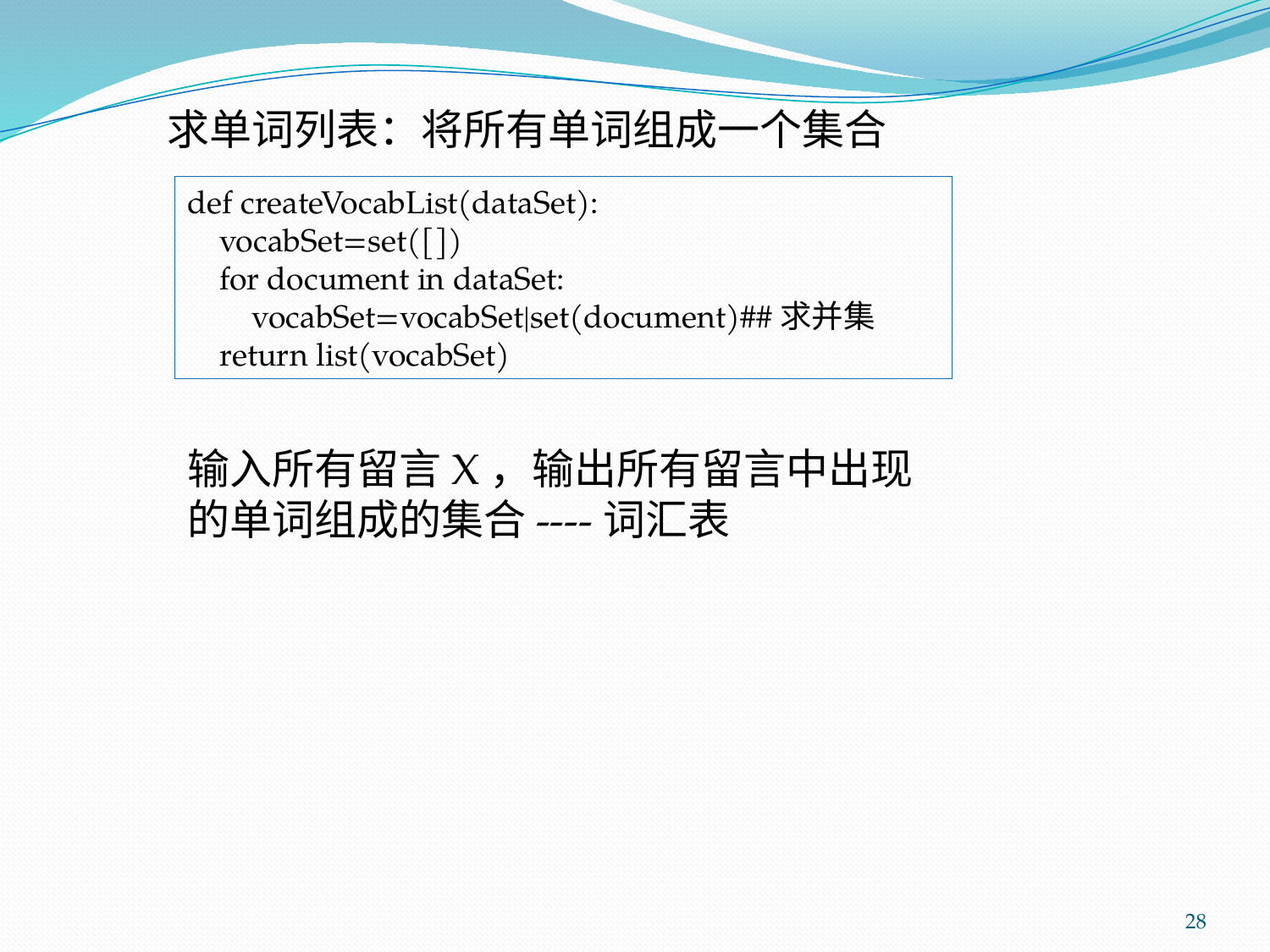

求单词列表：将所有单词组成一个集合
def createVocabList(dataSet):
    vocabSet=set([])
    for document in dataSet:
        vocabSet=vocabSet|set(document)##求并集
    return list(vocabSet)
输入所有留言X，输出所有留言中出现的单词组成的集合----词汇表
28